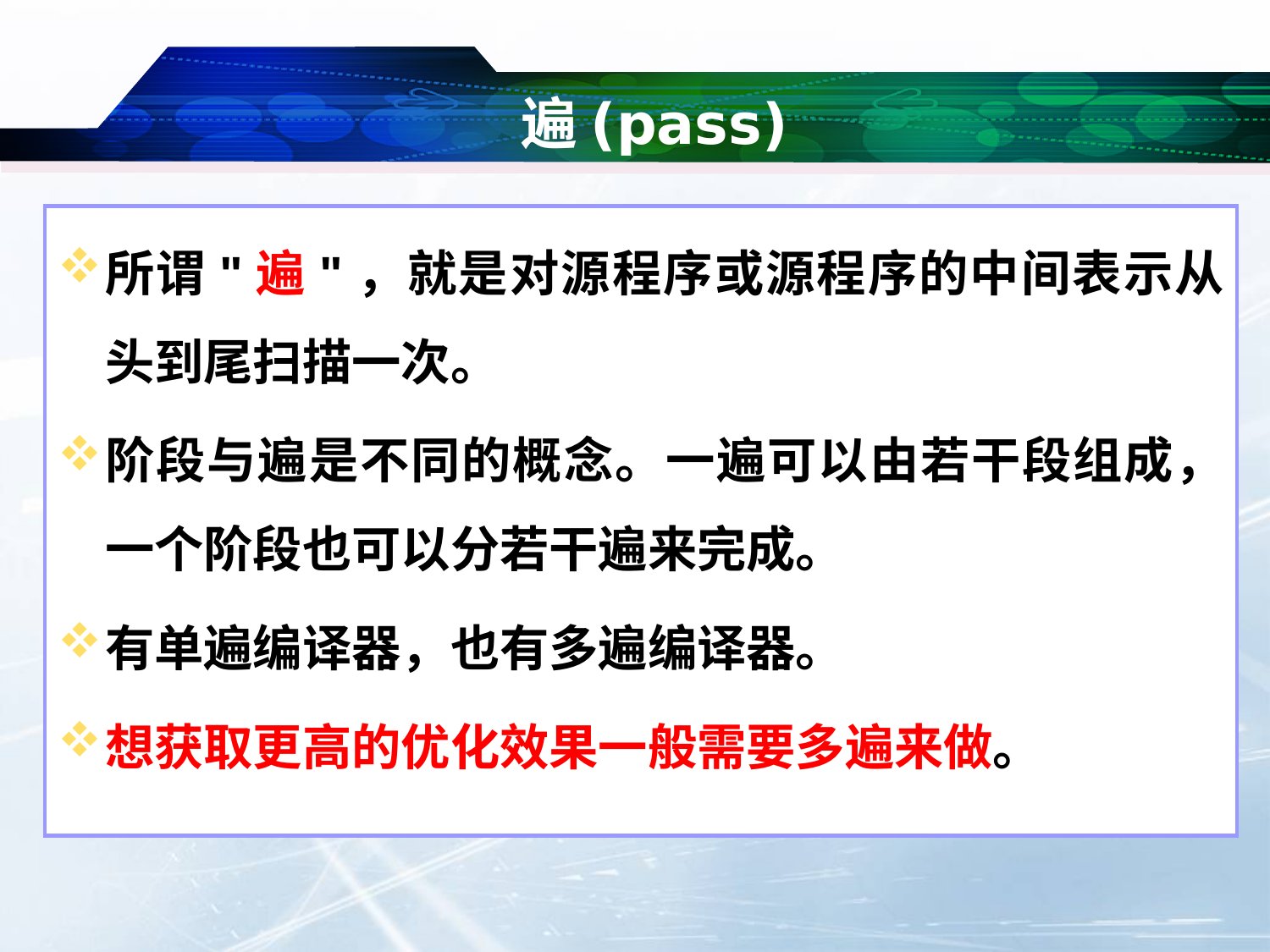

# 遍(pass)
所谓"遍"，就是对源程序或源程序的中间表示从头到尾扫描一次。
阶段与遍是不同的概念。一遍可以由若干段组成，一个阶段也可以分若干遍来完成。
有单遍编译器，也有多遍编译器。
想获取更高的优化效果一般需要多遍来做。